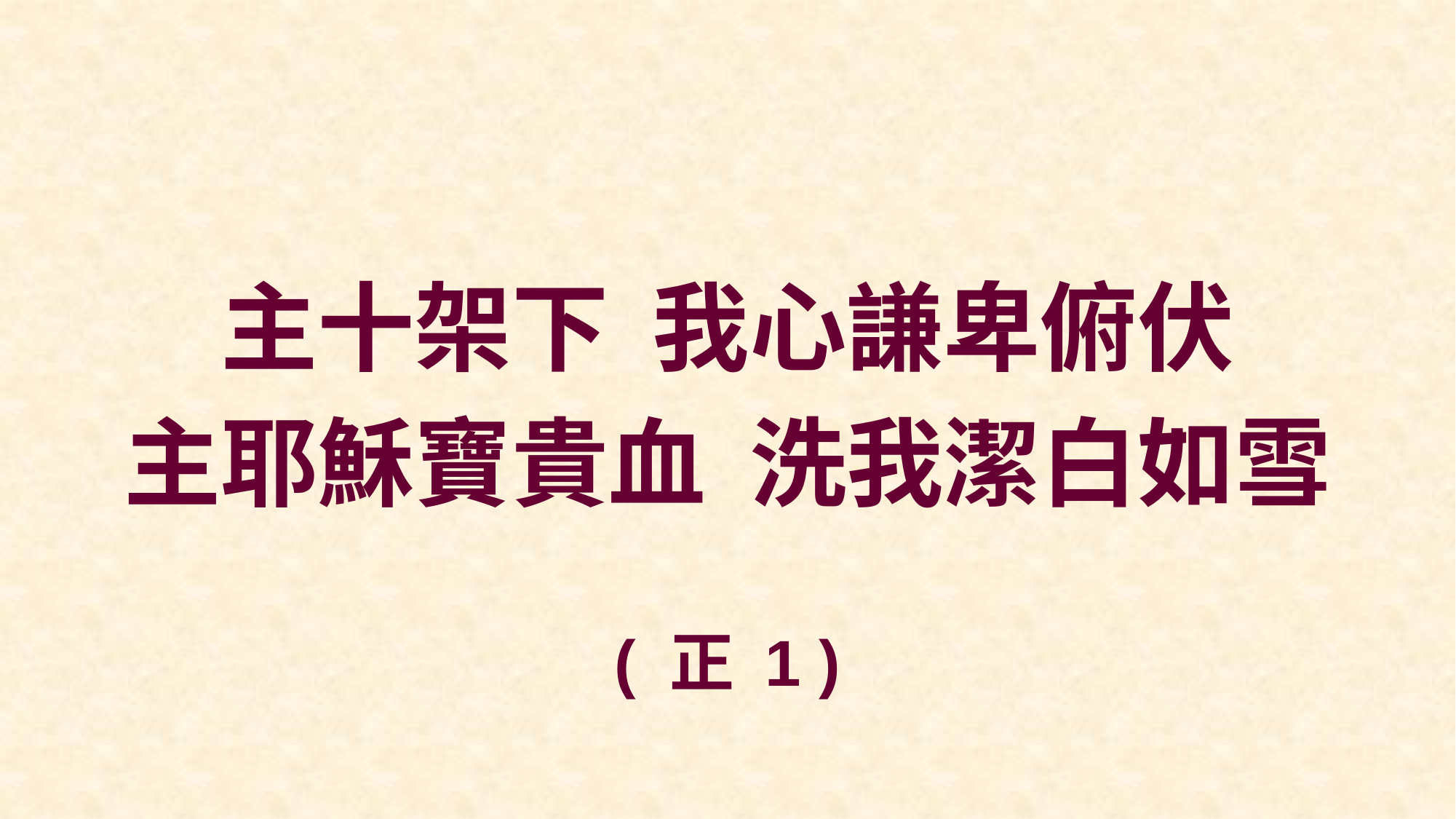

主十架下  我心謙卑俯伏
主耶穌寶貴血  洗我潔白如雪
( 正 1 )